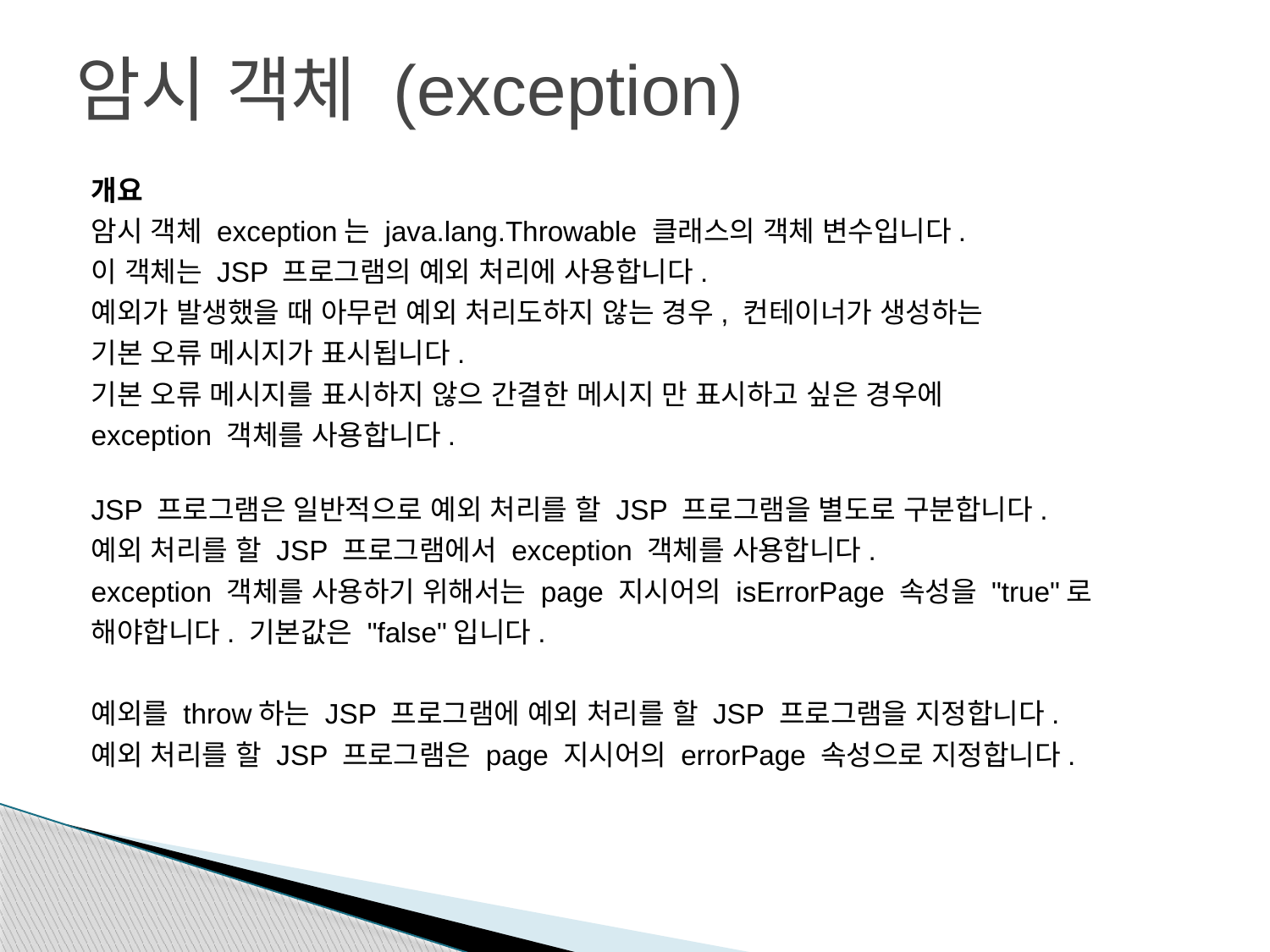

# 암시 객체 (exception)
개요
암시 객체 exception는 java.lang.Throwable 클래스의 객체 변수입니다.
이 객체는 JSP 프로그램의 예외 처리에 사용합니다.
예외가 발생했을 때 아무런 예외 처리도하지 않는 경우, 컨테이너가 생성하는
기본 오류 메시지가 표시됩니다.
기본 오류 메시지를 표시하지 않으 간결한 메시지 만 표시하고 싶은 경우에
exception 객체를 사용합니다.
JSP 프로그램은 일반적으로 예외 처리를 할 JSP 프로그램을 별도로 구분합니다.
예외 처리를 할 JSP 프로그램에서 exception 객체를 사용합니다.
exception 객체를 사용하기 위해서는 page 지시어의 isErrorPage 속성을 "true"로
해야합니다. 기본값은 "false"입니다.

예외를 throw하는 JSP 프로그램에 예외 처리를 할 JSP 프로그램을 지정합니다.
예외 처리를 할 JSP 프로그램은 page 지시어의 errorPage 속성으로 지정합니다.